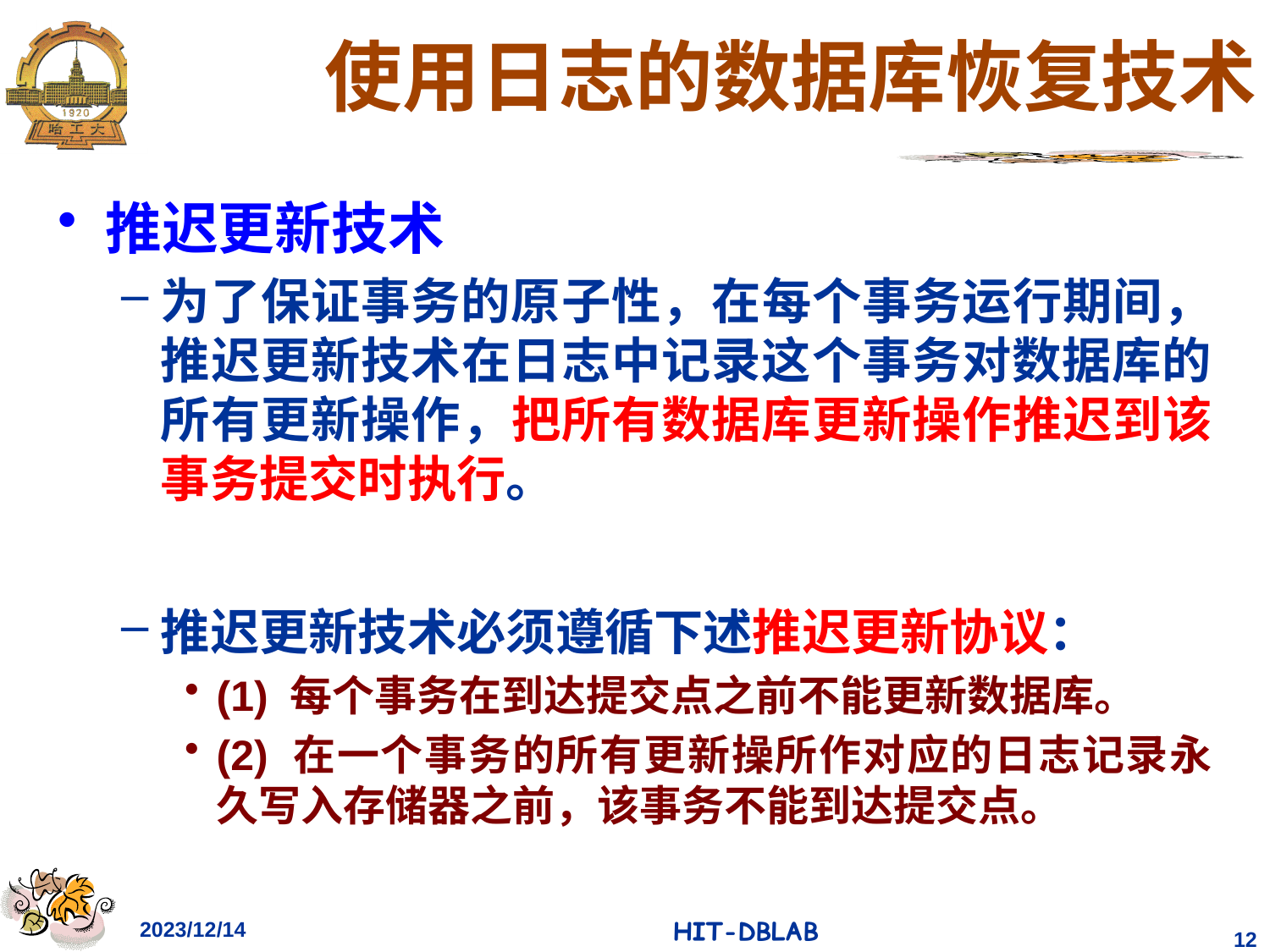

# 使用日志的数据库恢复技术
推迟更新技术
为了保证事务的原子性，在每个事务运行期间，推迟更新技术在日志中记录这个事务对数据库的所有更新操作，把所有数据库更新操作推迟到该事务提交时执行。

推迟更新技术必须遵循下述推迟更新协议：
(1) 每个事务在到达提交点之前不能更新数据库。
(2) 在一个事务的所有更新操所作对应的日志记录永久写入存储器之前，该事务不能到达提交点。
2023/12/14
HIT-DBLAB
12